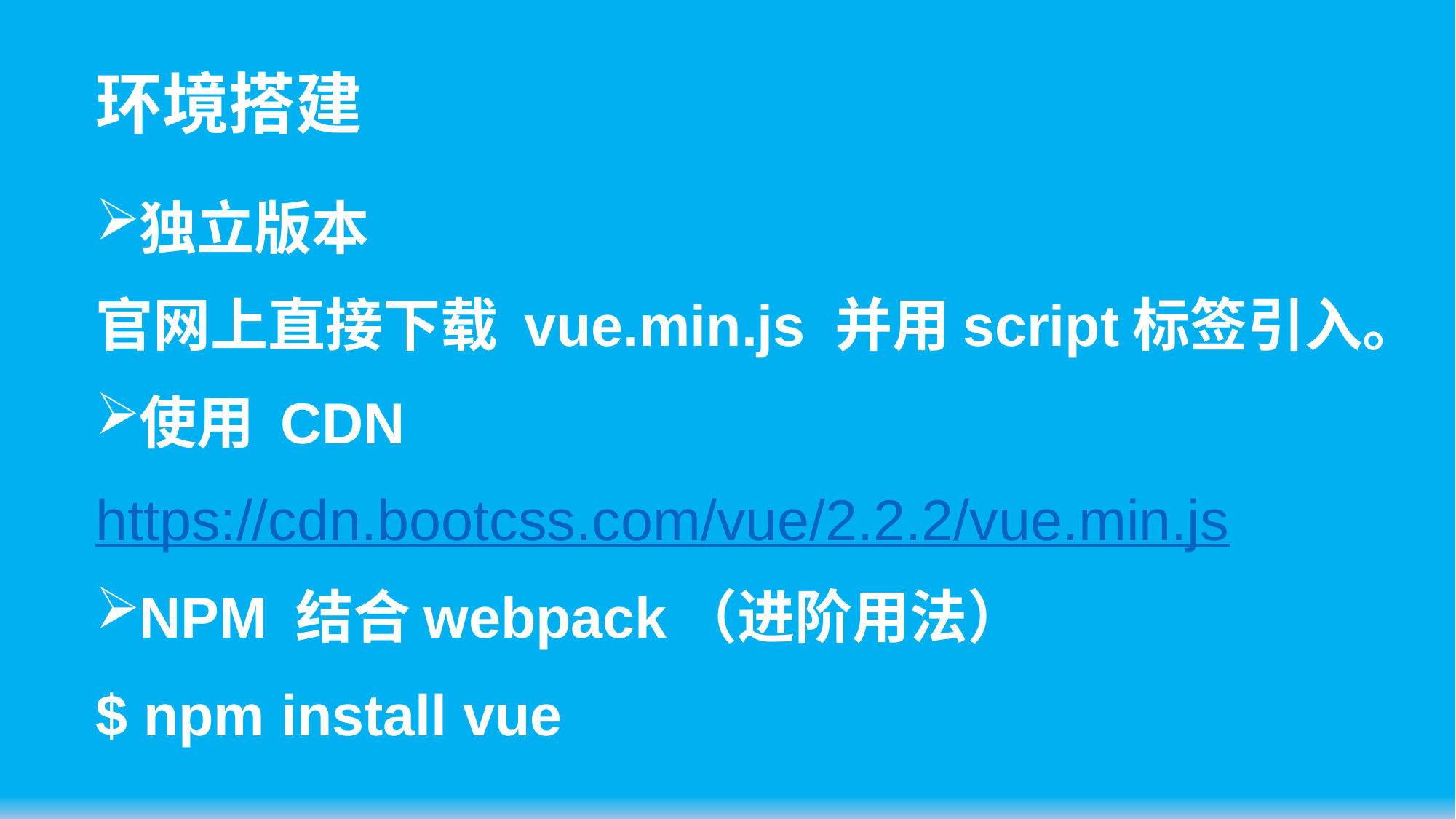

# 环境搭建
独立版本
官网上直接下载 vue.min.js 并用script标签引入。
使用 CDN
https://cdn.bootcss.com/vue/2.2.2/vue.min.js
NPM 结合webpack（进阶用法）
$ npm install vue